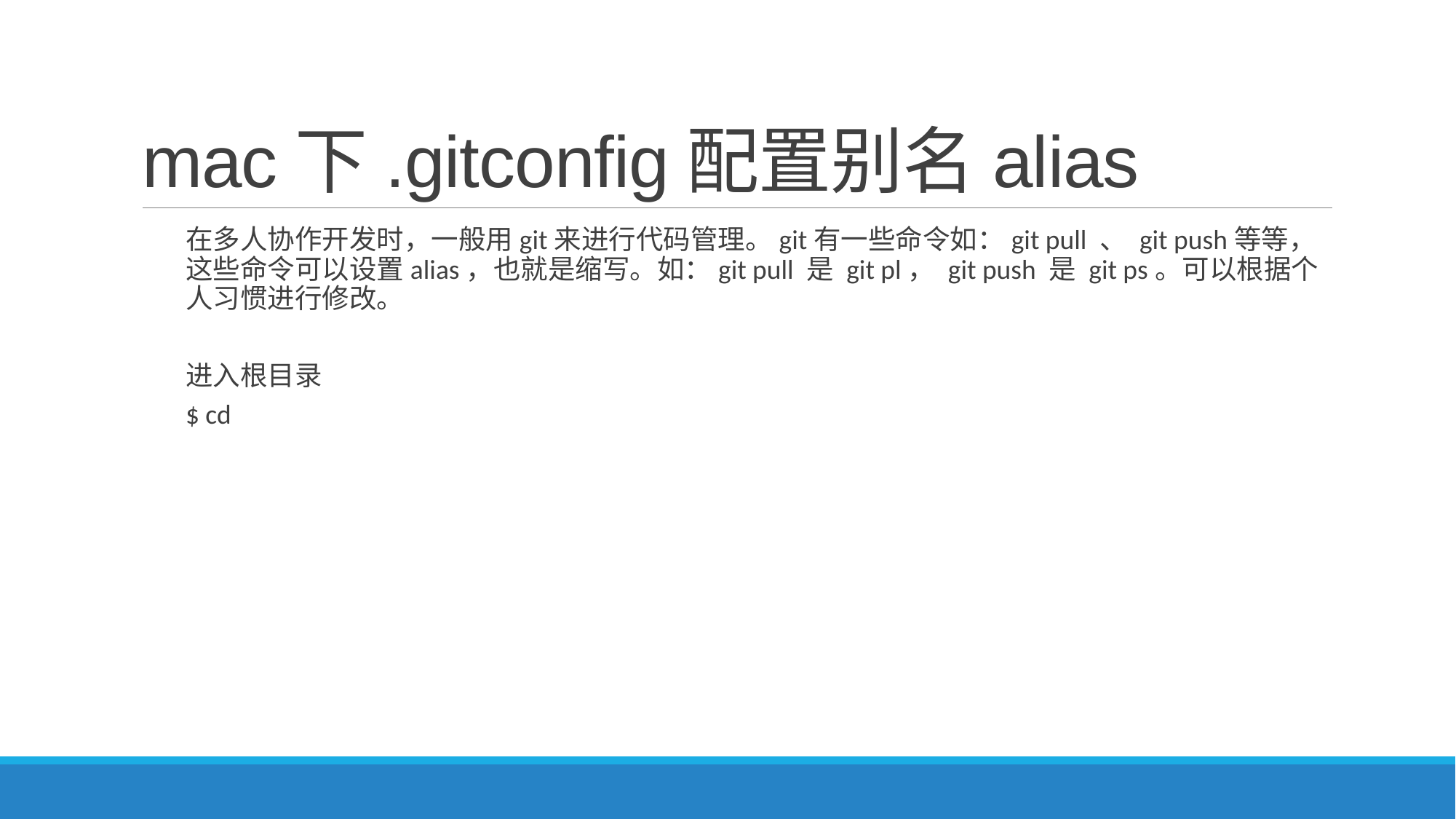

# mac下.gitconfig配置别名alias
在多人协作开发时，一般用git来进行代码管理。git有一些命令如：git pull 、 git push等等，这些命令可以设置alias，也就是缩写。如：git pull 是 git pl， git push 是 git ps。可以根据个人习惯进行修改。

进入根目录
$ cd